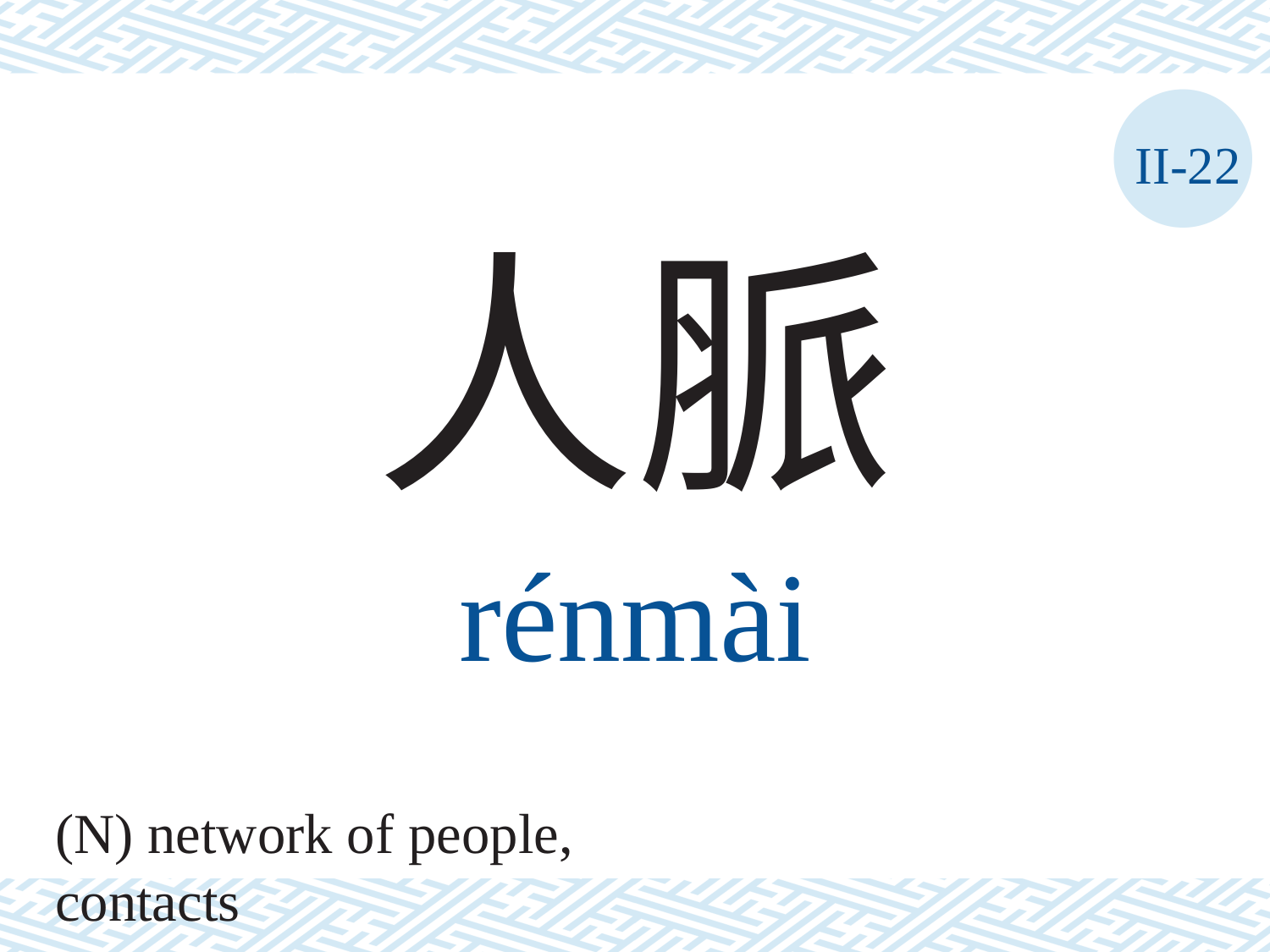

II-22
人脈
rénmài
(N) network of people, contacts